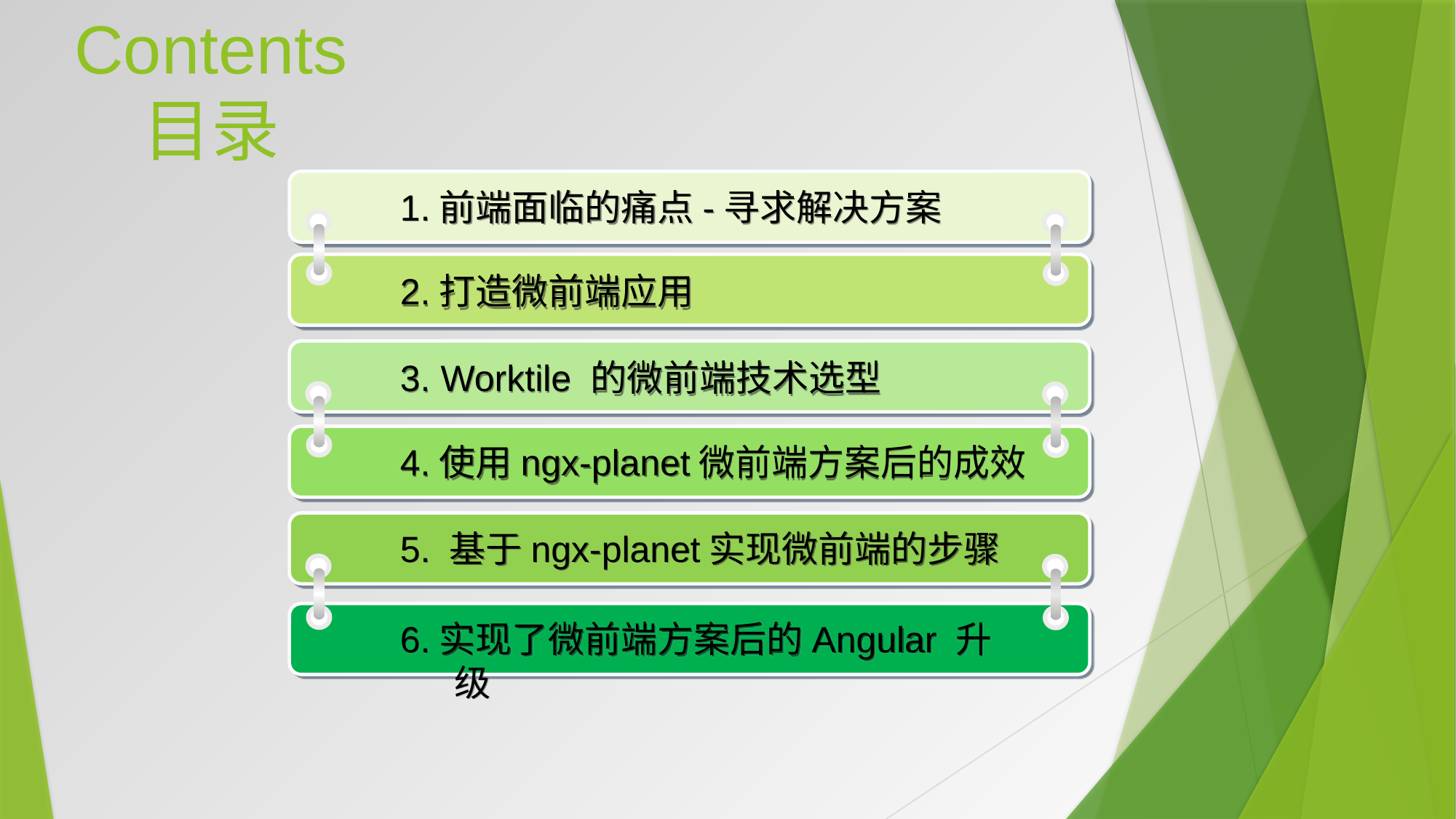

# Contents 目录

1.前端面临的痛点-寻求解决方案

2.打造微前端应用

3. Worktile 的微前端技术选型

4.使用ngx-planet微前端方案后的成效

5. 基于ngx-planet实现微前端的步骤

6.实现了微前端方案后的Angular 升级